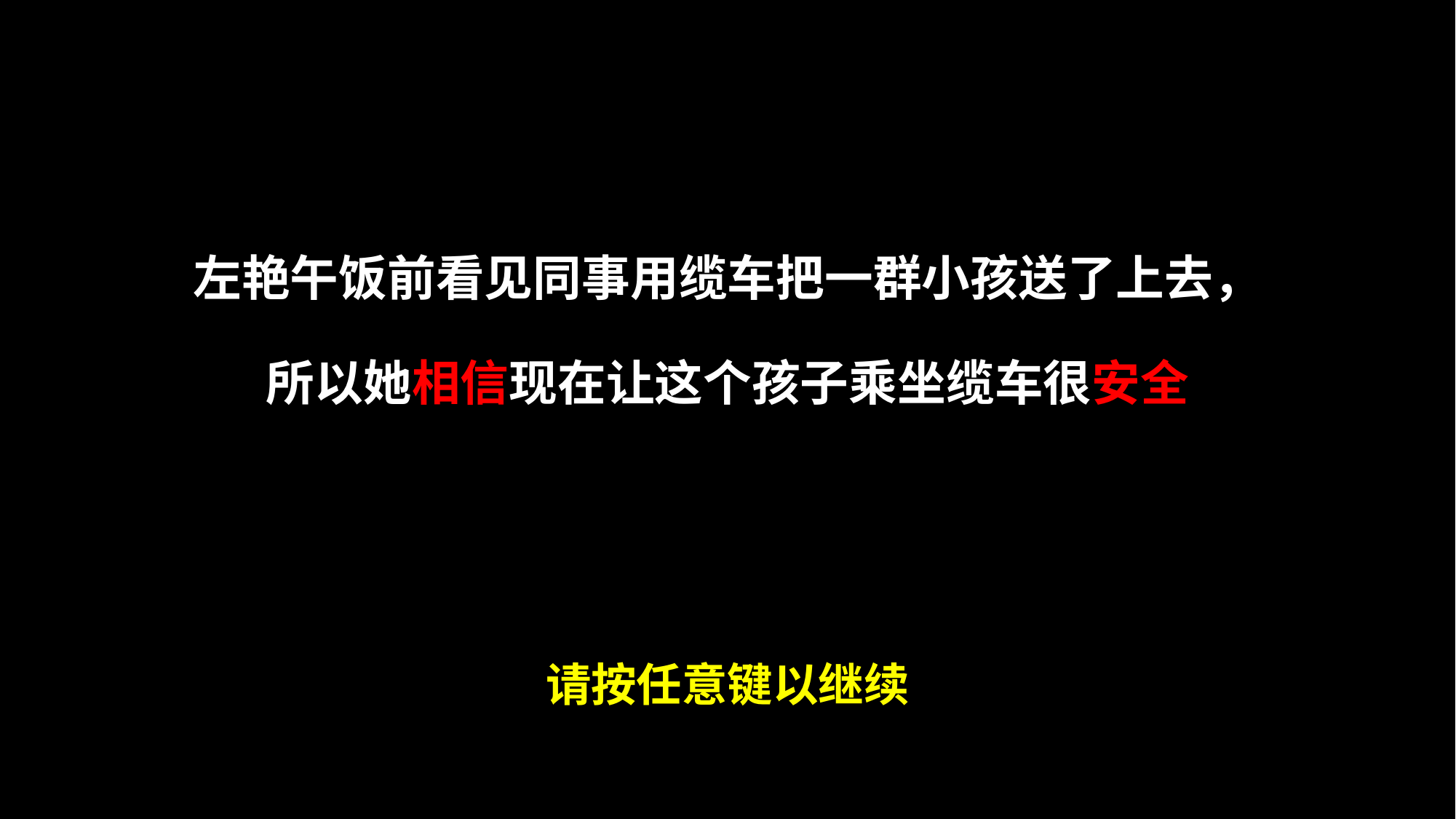

# 左艳午饭前看见同事用缆车把一群小孩送了上去， 所以她相信现在让这个孩子乘坐缆车很安全
请按任意键以继续